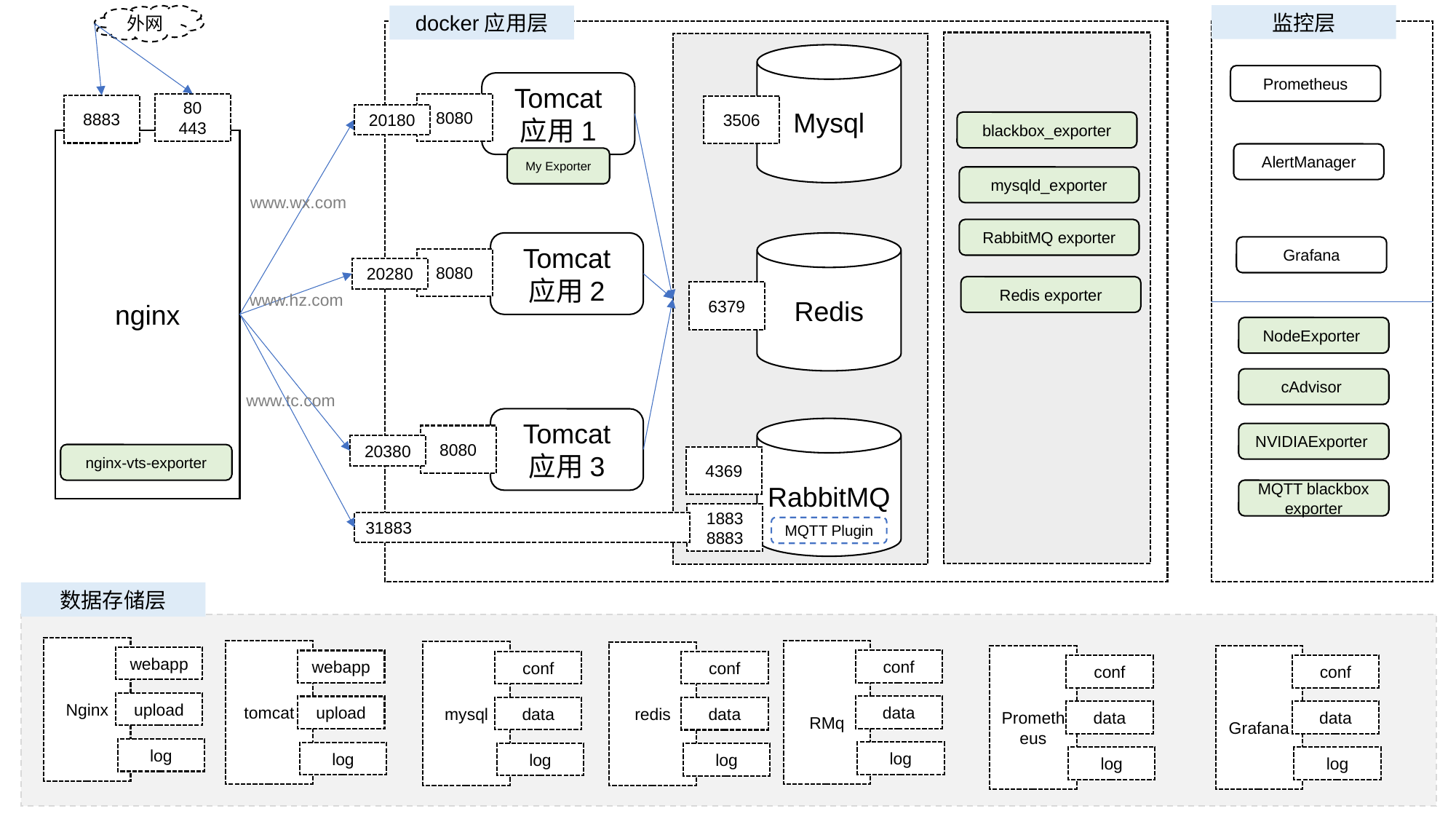

监控层
外网
docker应用层

20280
Mysql
Prometheus
Tomcat
应用1
80
443
8080
8883
3506
20180
blackbox_exporter
nginx
AlertManager
My Exporter
mysqld_exporter
www.wx.com
RabbitMQ exporter
Redis
Tomcat
应用2
Grafana
8080
20280
Redis exporter
6379
www.hz.com
NodeExporter
cAdvisor
www.tc.com
Tomcat
应用3
RabbitMQ
NVIDIAExporter
8080
20380
nginx-vts-exporter
4369
MQTT blackbox exporter
1883
8883
31883
MQTT Plugin
数据存储层

Nginx

RMq
tomcat
mysql
redis

Prometheus

Grafana
webapp
conf
webapp
conf
conf
conf
conf
upload
data
upload
data
data
data
data
log
log
log
log
log
log
log